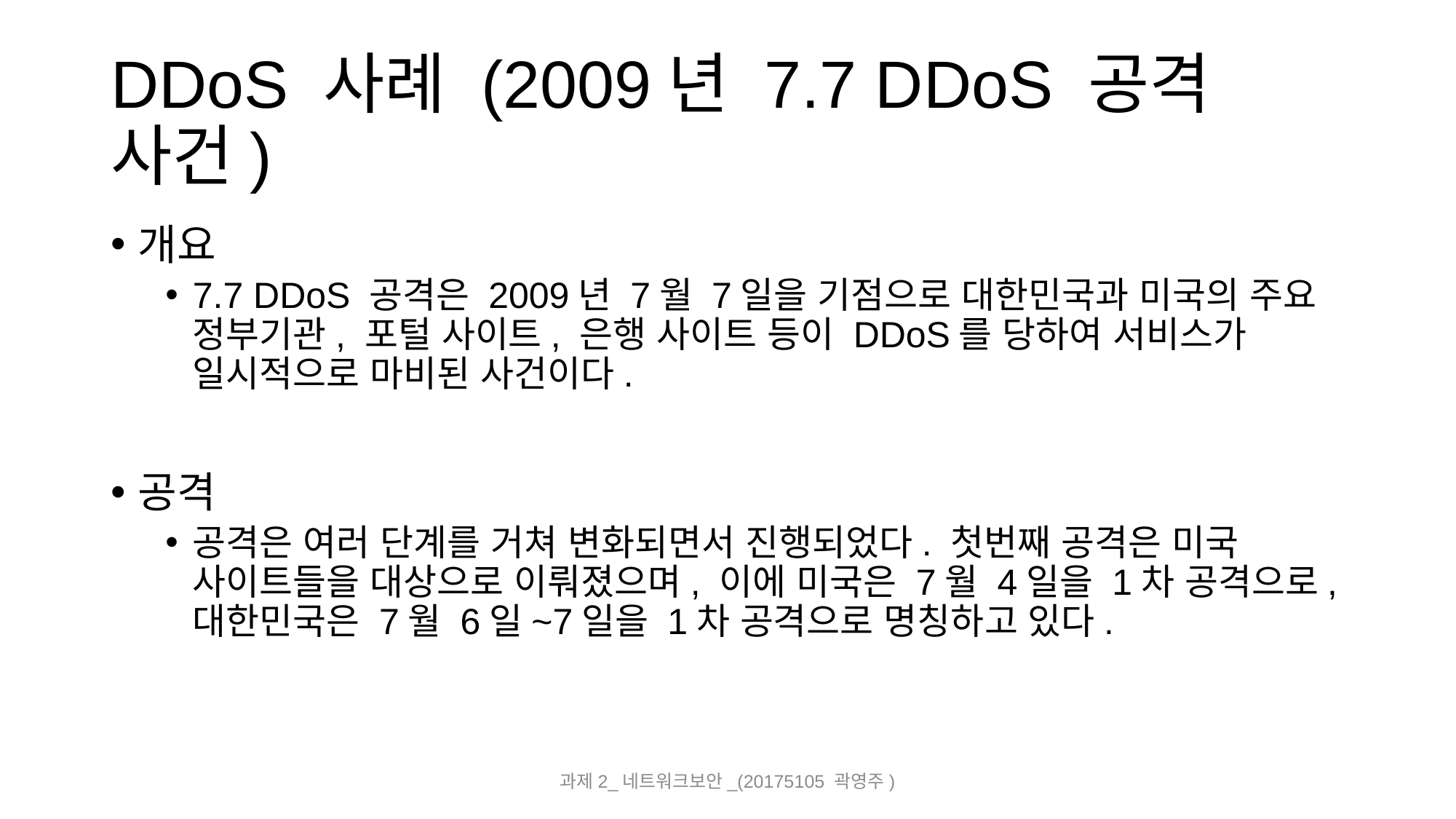

# DDoS 사례 (2009년 7.7 DDoS 공격 사건)
개요
7.7 DDoS 공격은 2009년 7월 7일을 기점으로 대한민국과 미국의 주요 정부기관, 포털 사이트, 은행 사이트 등이 DDoS를 당하여 서비스가 일시적으로 마비된 사건이다.

공격
공격은 여러 단계를 거쳐 변화되면서 진행되었다. 첫번째 공격은 미국 사이트들을 대상으로 이뤄졌으며, 이에 미국은 7월 4일을 1차 공격으로, 대한민국은 7월 6일~7일을 1차 공격으로 명칭하고 있다.
과제2_네트워크보안_(20175105 곽영주)